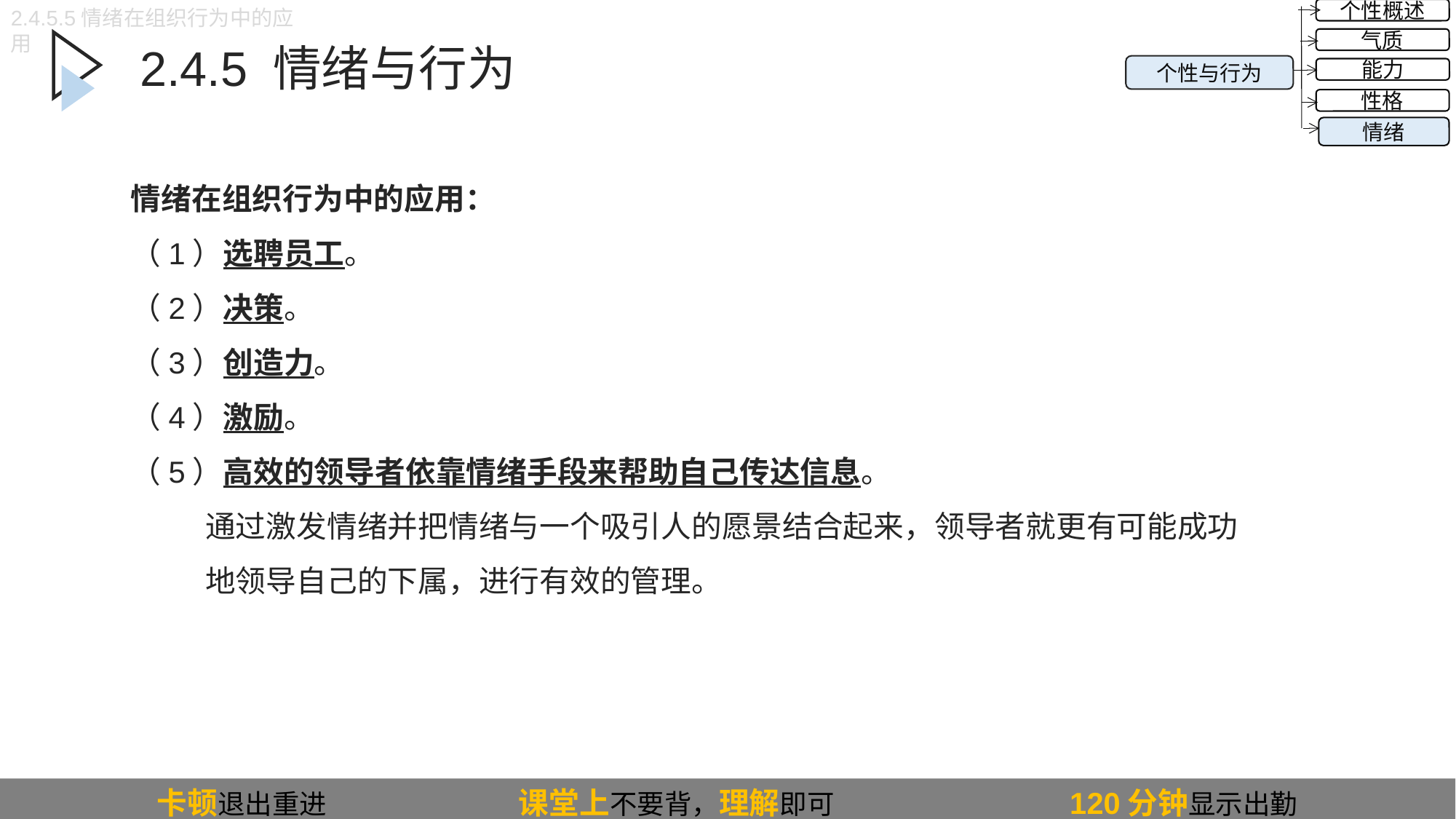

2.4.5.5情绪在组织行为中的应用
个性概述
气质
能力

性格
情绪
个性与行为
2.4.5 情绪与行为
情绪在组织行为中的应用：
（1）选聘员工。
（2）决策。
（3）创造力。
（4）激励。
（5）高效的领导者依靠情绪手段来帮助自己传达信息。
          通过激发情绪并把情绪与一个吸引人的愿景结合起来，领导者就更有可能成功
          地领导自己的下属，进行有效的管理。